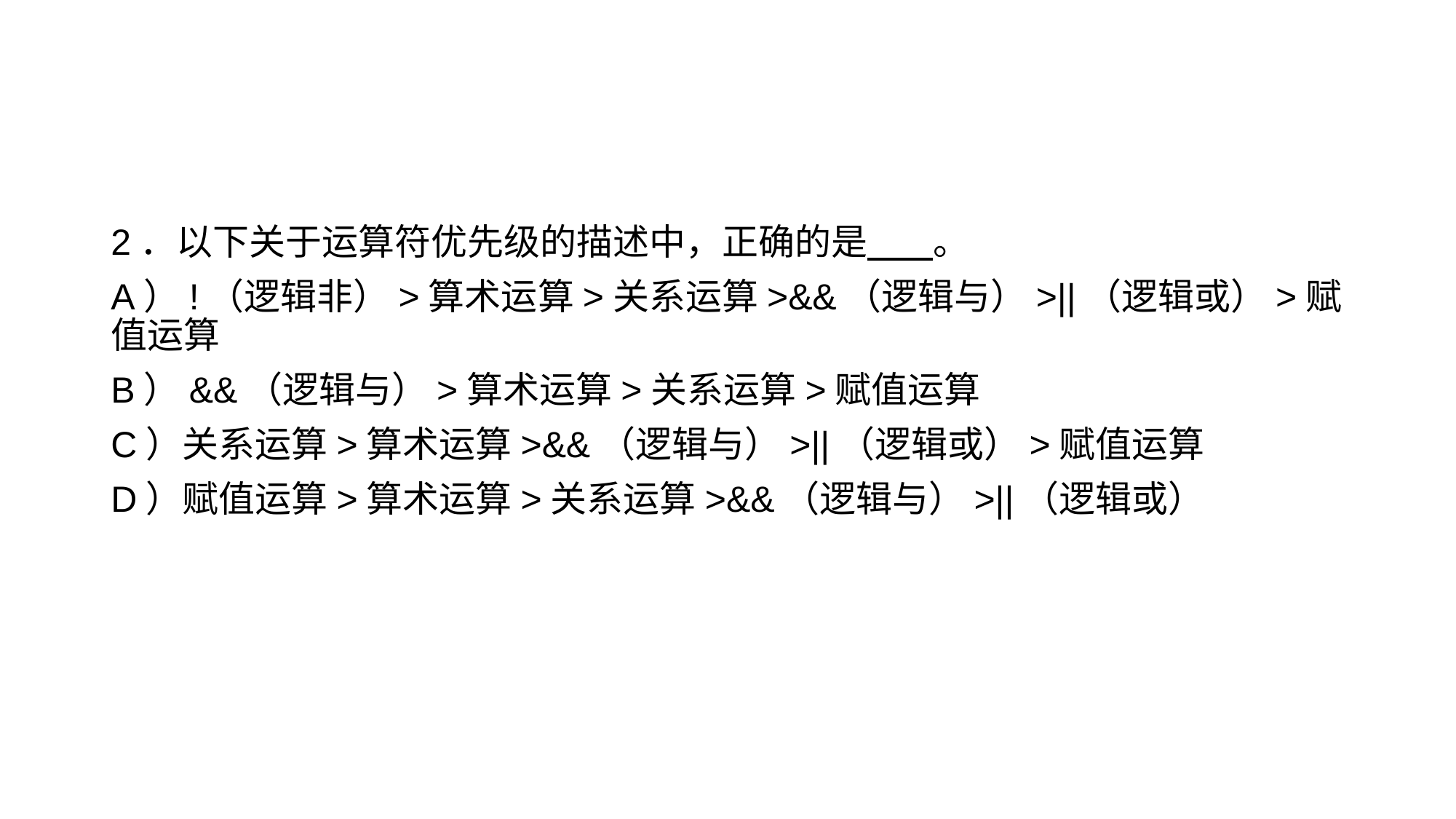

#
2．以下关于运算符优先级的描述中，正确的是        。
A）!（逻辑非）>算术运算>关系运算>&&（逻辑与）>||（逻辑或）>赋值运算
B）&&（逻辑与）>算术运算>关系运算>赋值运算
C）关系运算>算术运算>&&（逻辑与）>||（逻辑或）>赋值运算
D）赋值运算>算术运算>关系运算>&&（逻辑与）>||（逻辑或）